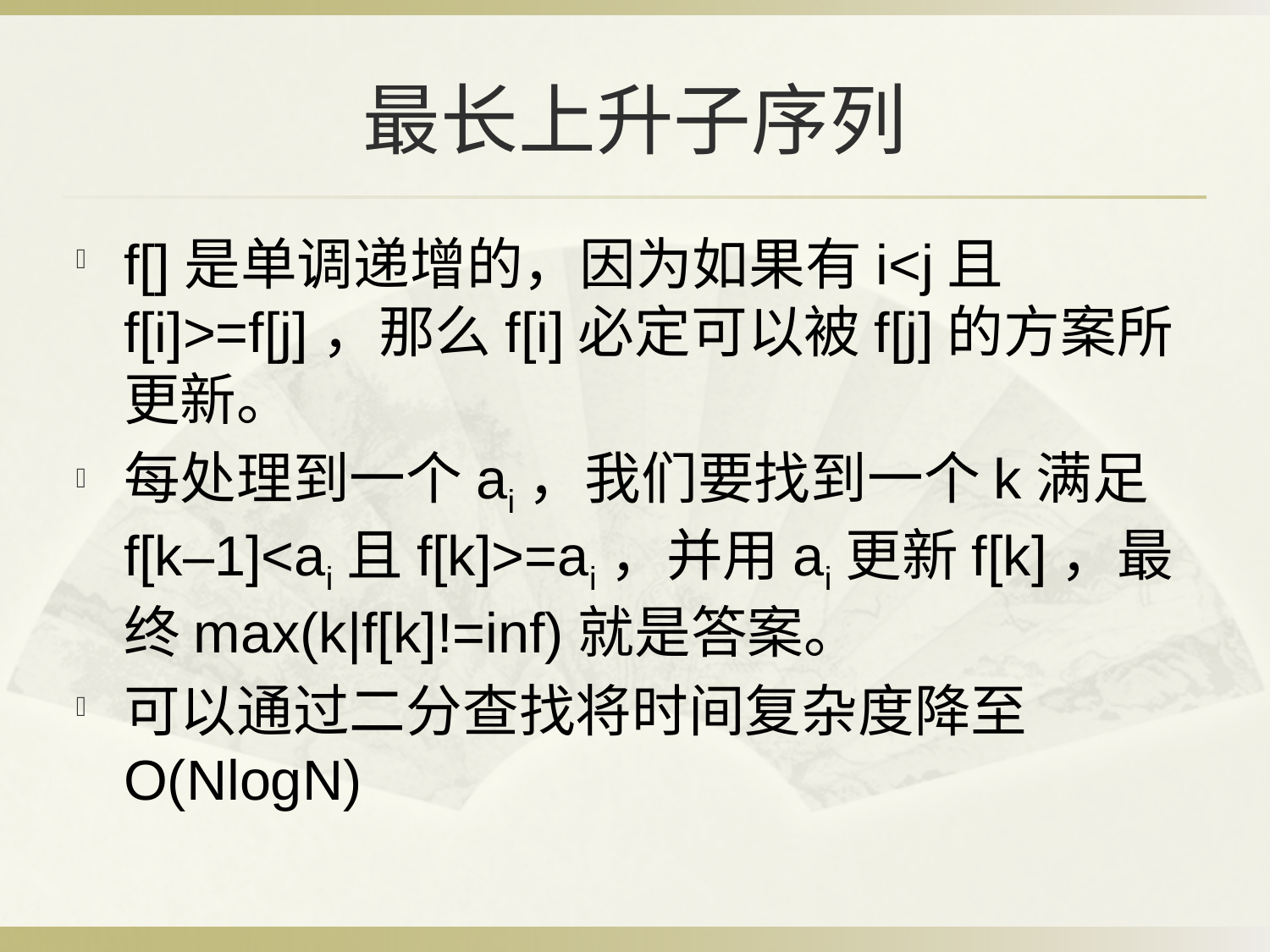

# 最长上升子序列
f[]是单调递增的，因为如果有i<j且f[i]>=f[j]，那么f[i]必定可以被f[j]的方案所更新。
每处理到一个ai，我们要找到一个k满足
f[k–1]<ai且f[k]>=ai，并用ai更新f[k]，最终max(k|f[k]!=inf)就是答案。
可以通过二分查找将时间复杂度降至
O(NlogN)